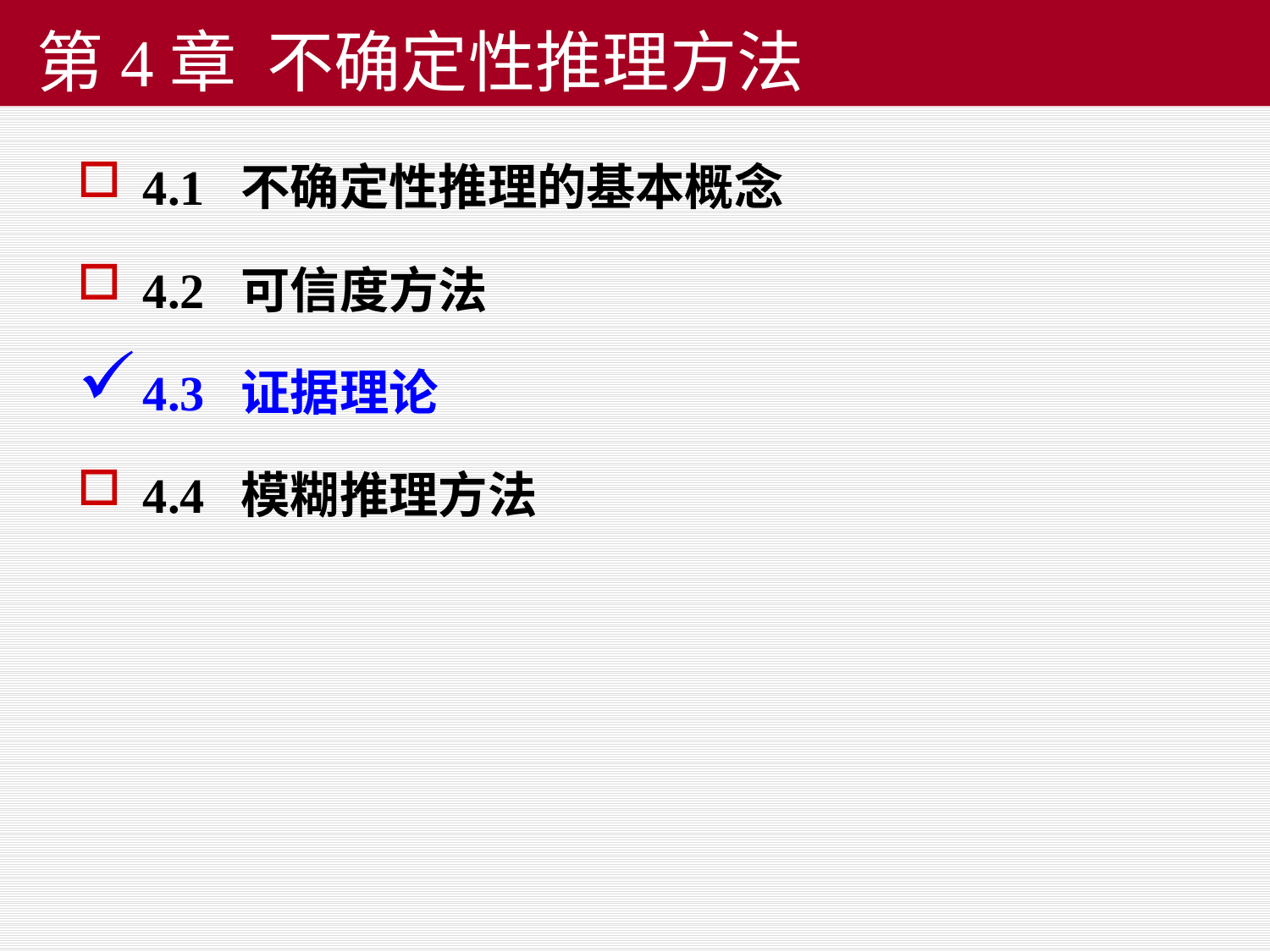

# 第4章  不确定性推理方法
4.1  不确定性推理的基本概念
4.2  可信度方法
4.3  证据理论
4.4  模糊推理方法
37